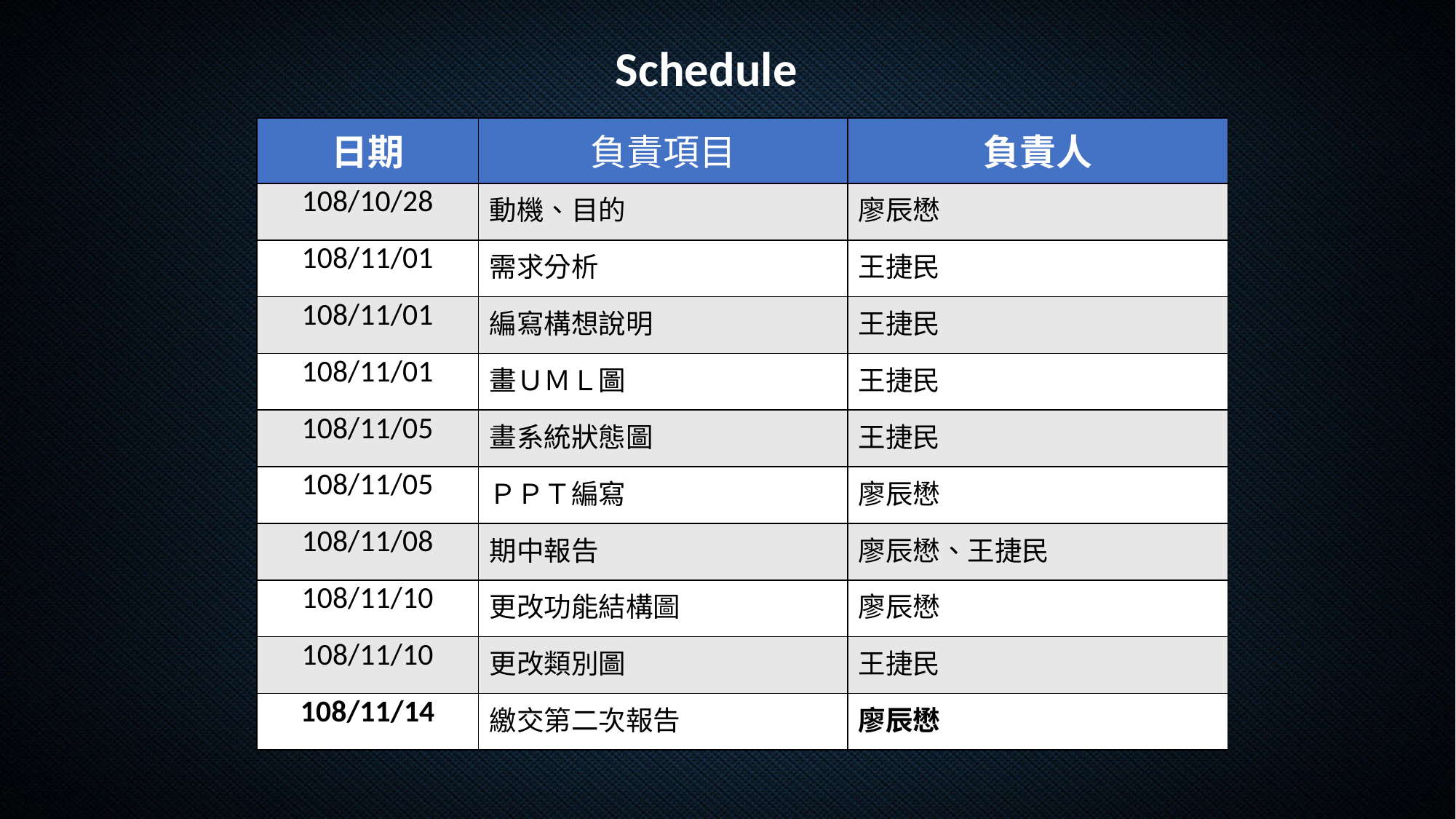

Schedule
| 日期 | 負責項目 | 負責人 |
| --- | --- | --- |
| 108/10/28 | 動機、目的 | 廖辰懋 |
| 108/11/01 | 需求分析 | 王捷民 |
| 108/11/01 | 編寫構想說明 | 王捷民 |
| 108/11/01 | 畫ＵＭＬ圖 | 王捷民 |
| 108/11/05 | 畫系統狀態圖 | 王捷民 |
| 108/11/05 | ＰＰＴ編寫 | 廖辰懋 |
| 108/11/08 | 期中報告 | 廖辰懋、王捷民 |
| 108/11/10 | 更改功能結構圖 | 廖辰懋 |
| 108/11/10 | 更改類別圖 | 王捷民 |
| 108/11/14 | 繳交第二次報告 | 廖辰懋 |